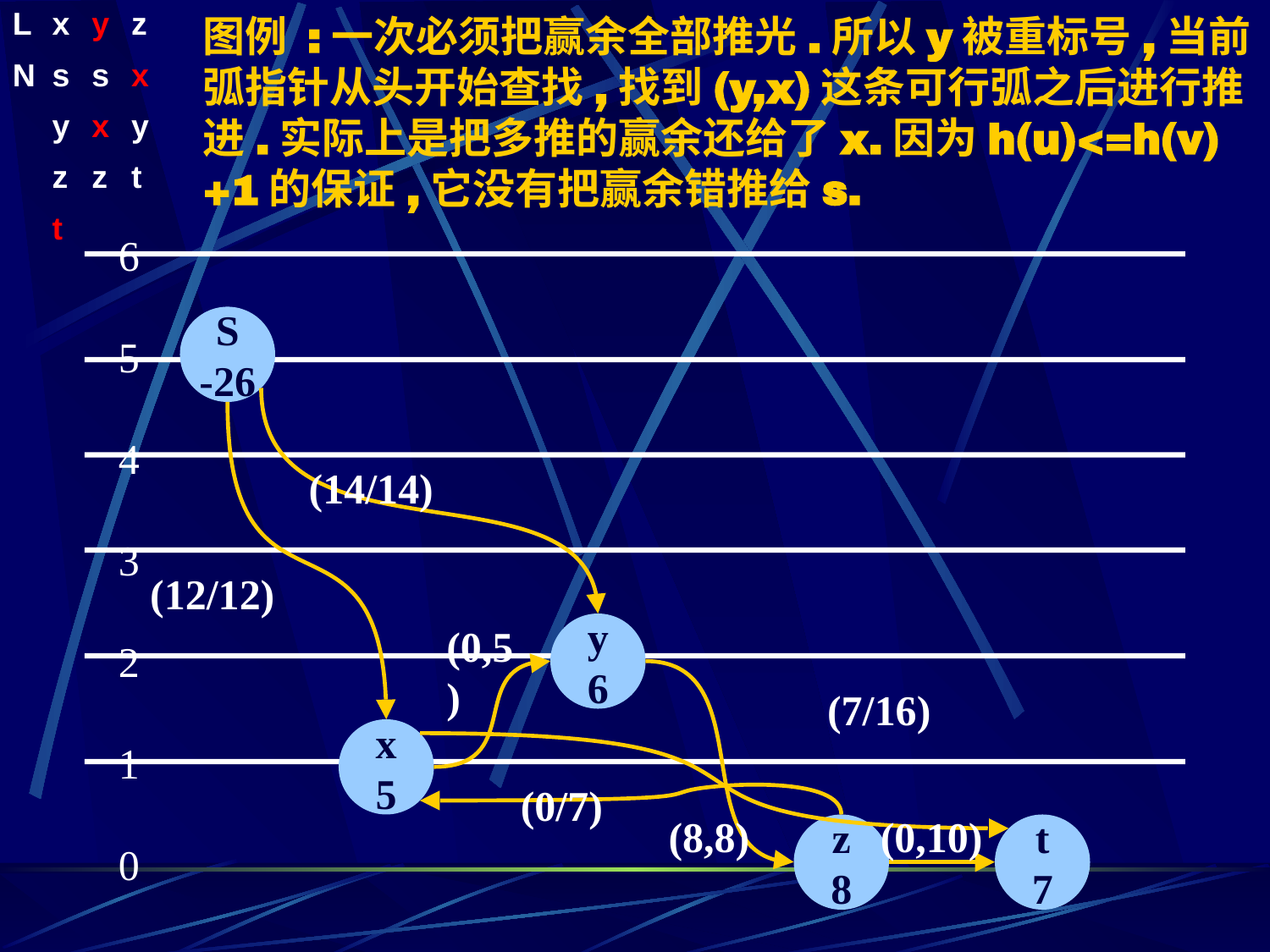

| L | x | y | z |
| --- | --- | --- | --- |
| N | s | s | x |
|  | y | x | y |
|  | z | z | t |
|  | t |  |  |
图例 :一次必须把赢余全部推光.所以y被重标号,当前弧指针从头开始查找,找到(y,x)这条可行弧之后进行推进.实际上是把多推的赢余还给了x.因为h(u)<=h(v)+1的保证,它没有把赢余错推给s.
6

5

4

3

2

1

0

S
-26

(14/14)

(12/12)
(0,5)
y
6

(7/16)
x
5

(0/7)
(8,8)
(0,10)
z
8
t
7